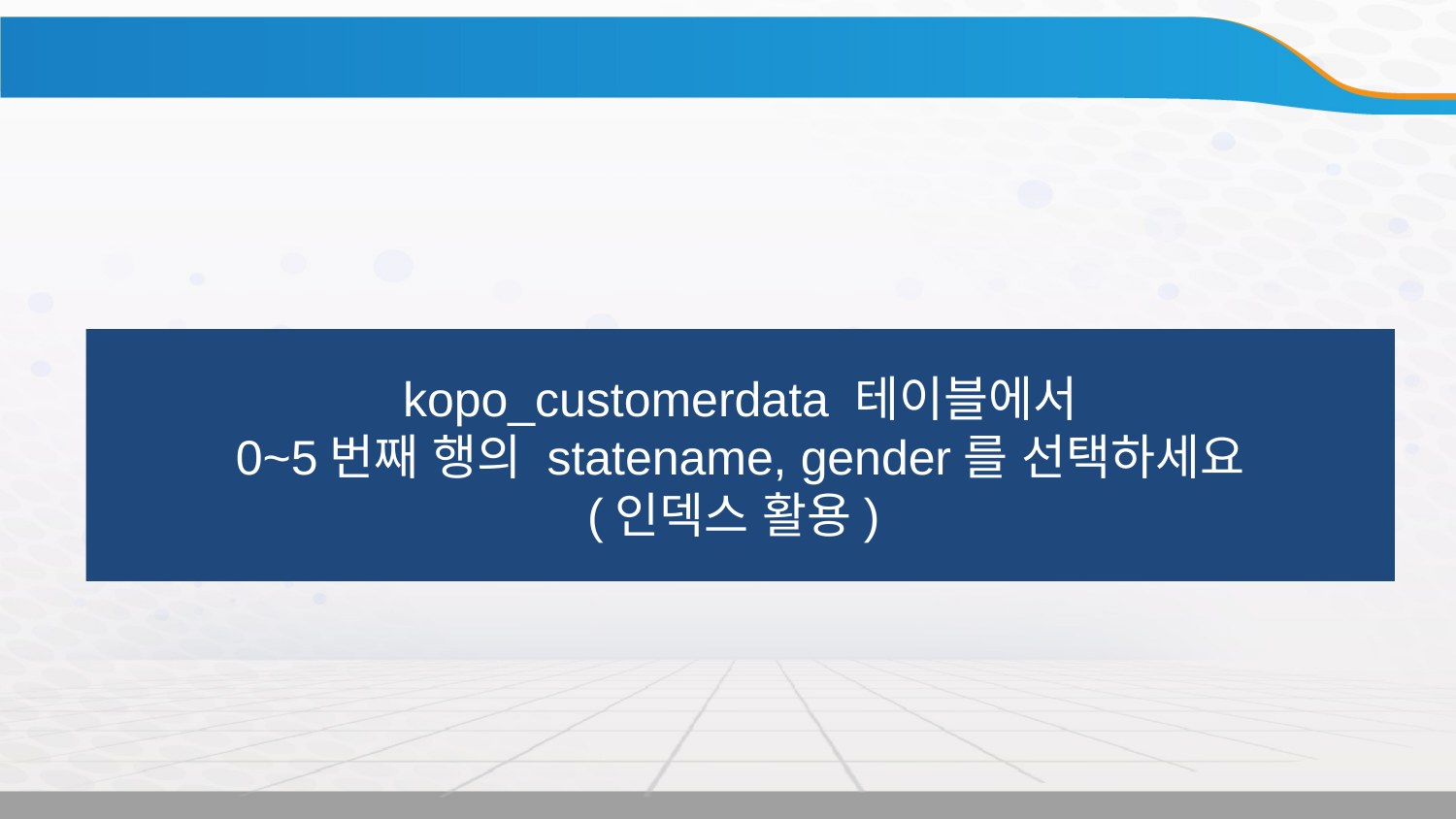

실습
kopo_customerdata 테이블에서
0~5번째 행의 statename, gender를 선택하세요
(인덱스 활용)